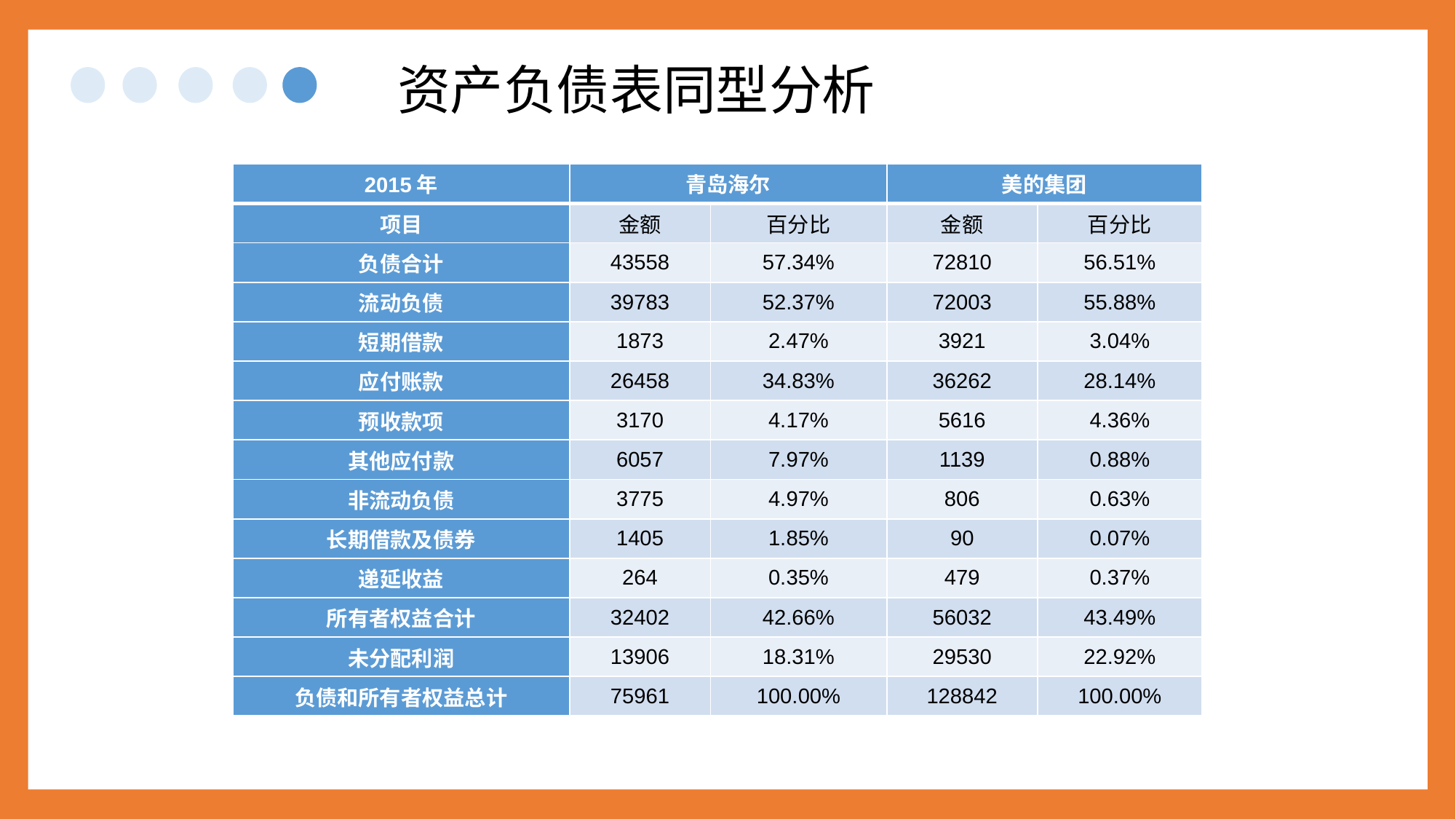

资产负债表同型分析

| 2015年 | 青岛海尔 |  | 美的集团 |  |
| --- | --- | --- | --- | --- |
| 项目 | 金额 | 百分比 | 金额 | 百分比 |
| 负债合计 | 43558 | 57.34% | 72810 | 56.51% |
| 流动负债 | 39783 | 52.37% | 72003 | 55.88% |
| 短期借款 | 1873 | 2.47% | 3921 | 3.04% |
| 应付账款 | 26458 | 34.83% | 36262 | 28.14% |
| 预收款项 | 3170 | 4.17% | 5616 | 4.36% |
| 其他应付款 | 6057 | 7.97% | 1139 | 0.88% |
| 非流动负债 | 3775 | 4.97% | 806 | 0.63% |
| 长期借款及债券 | 1405 | 1.85% | 90 | 0.07% |
| 递延收益 | 264 | 0.35% | 479 | 0.37% |
| 所有者权益合计 | 32402 | 42.66% | 56032 | 43.49% |
| 未分配利润 | 13906 | 18.31% | 29530 | 22.92% |
| 负债和所有者权益总计 | 75961 | 100.00% | 128842 | 100.00% |